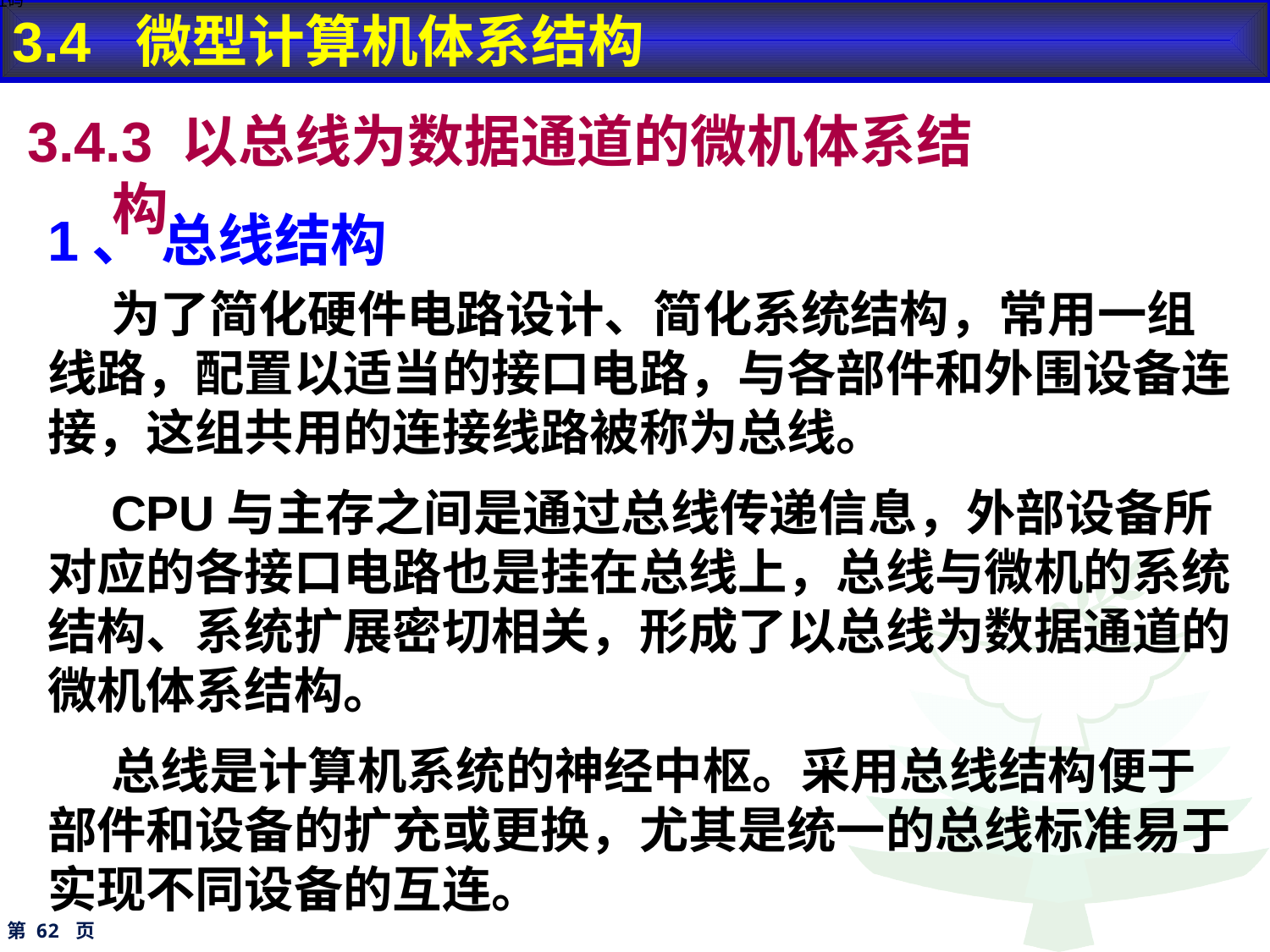

3.4  微型计算机体系结构

地址码
3.4.3 以总线为数据通道的微机体系结构
1、 总线结构
为了简化硬件电路设计、简化系统结构，常用一组线路，配置以适当的接口电路，与各部件和外围设备连接，这组共用的连接线路被称为总线。
CPU与主存之间是通过总线传递信息，外部设备所对应的各接口电路也是挂在总线上，总线与微机的系统结构、系统扩展密切相关，形成了以总线为数据通道的微机体系结构。
总线是计算机系统的神经中枢。采用总线结构便于部件和设备的扩充或更换，尤其是统一的总线标准易于实现不同设备的互连。